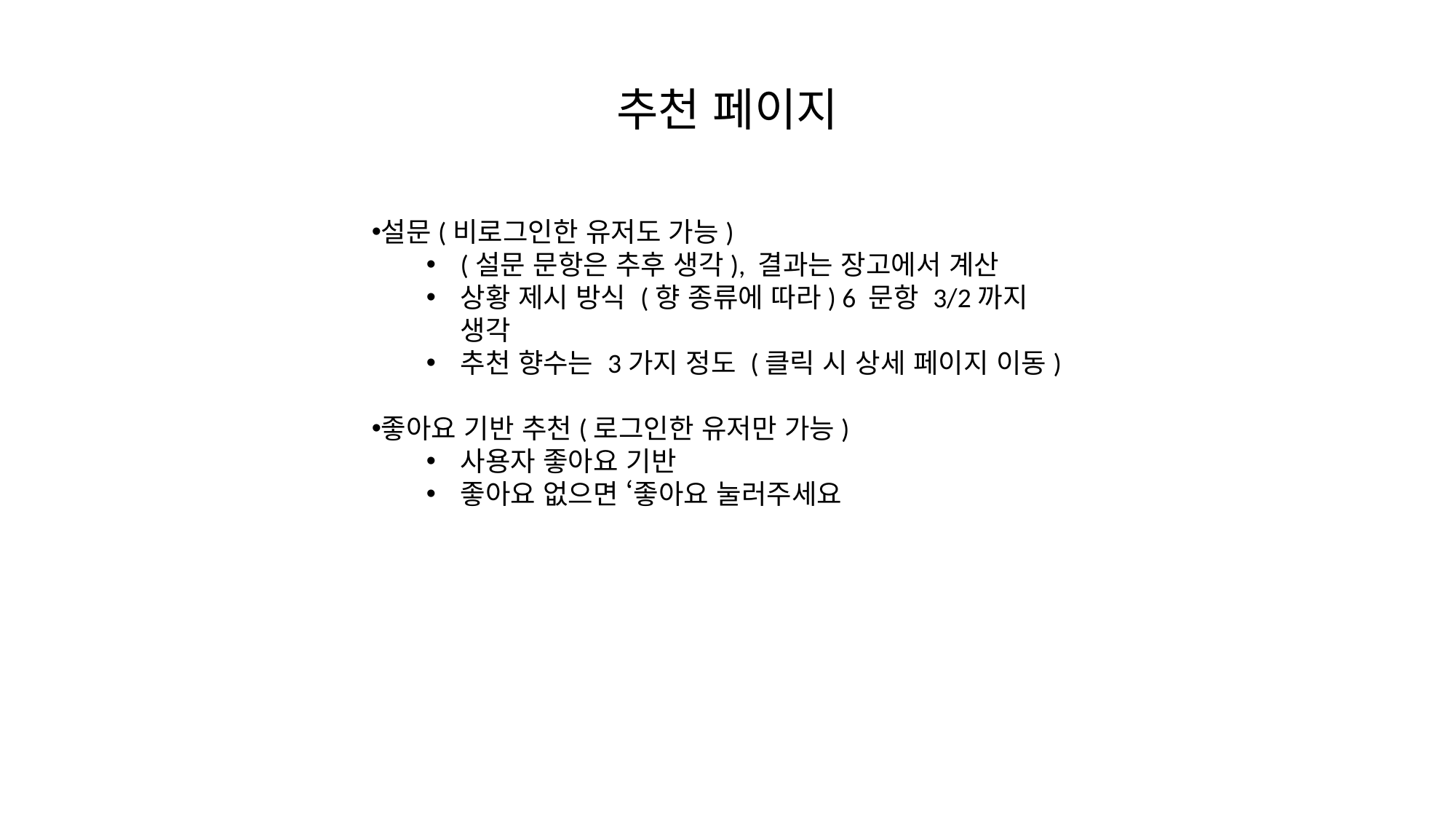

추천 페이지
설문(비로그인한 유저도 가능)
(설문 문항은 추후 생각), 결과는 장고에서 계산
상황 제시 방식 (향 종류에 따라) 6 문항 3/2까지 생각
추천 향수는 3가지 정도 (클릭 시 상세 페이지 이동)

좋아요 기반 추천(로그인한 유저만 가능)
사용자 좋아요 기반
좋아요 없으면 ‘좋아요 눌러주세요